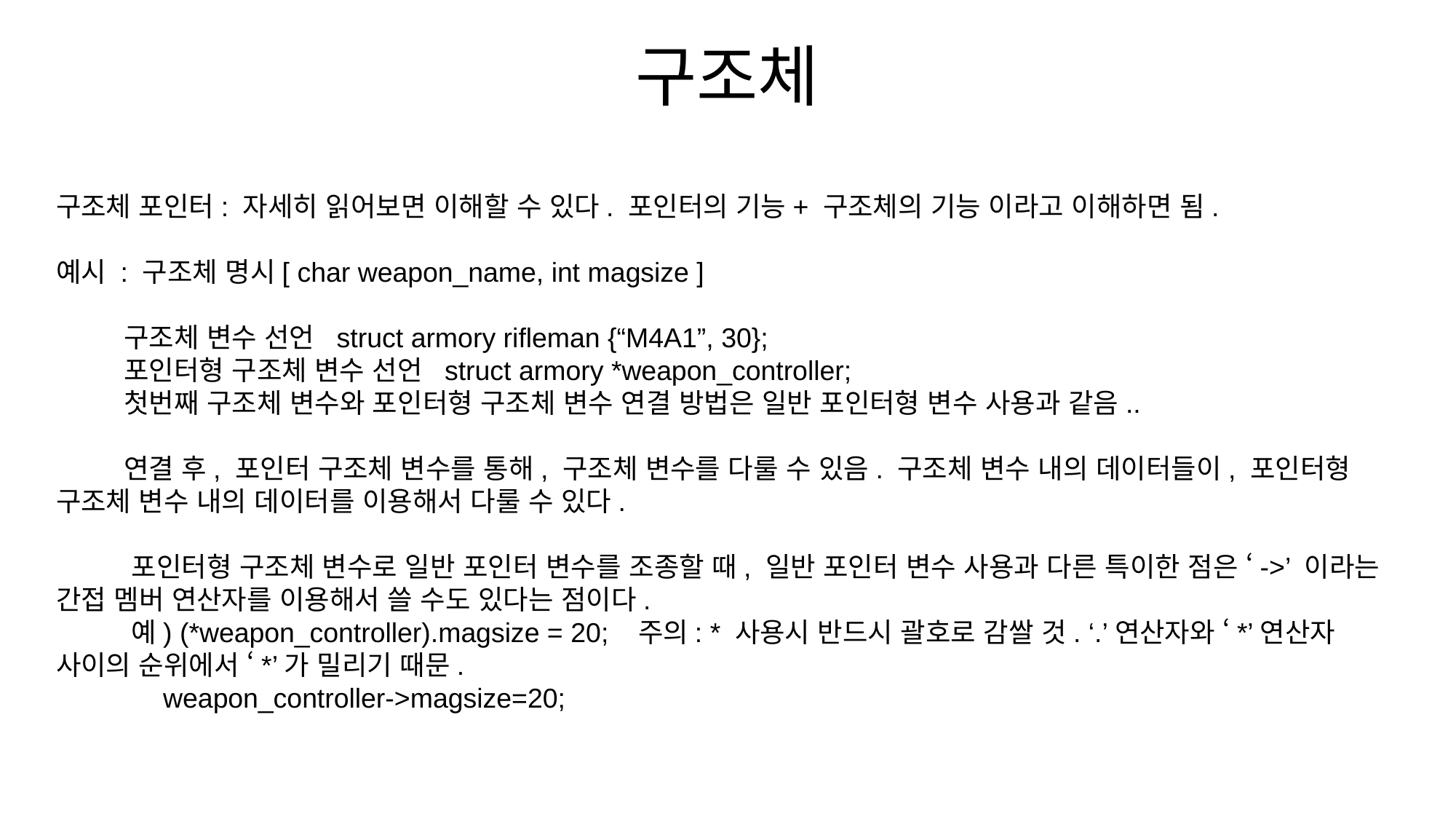

# 구조체
구조체 포인터: 자세히 읽어보면 이해할 수 있다. 포인터의 기능+ 구조체의 기능 이라고 이해하면 됨.

예시 : 구조체 명시[ char weapon_name, int magsize ]

        구조체 변수 선언  struct armory rifleman {“M4A1”, 30};
        포인터형 구조체 변수 선언  struct armory *weapon_controller;
        첫번째 구조체 변수와 포인터형 구조체 변수 연결 방법은 일반 포인터형 변수 사용과 같음..

        연결 후, 포인터 구조체 변수를 통해, 구조체 변수를 다룰 수 있음. 구조체 변수 내의 데이터들이, 포인터형 구조체 변수 내의 데이터를 이용해서 다룰 수 있다.

         포인터형 구조체 변수로 일반 포인터 변수를 조종할 때, 일반 포인터 변수 사용과 다른 특이한 점은 ‘->’ 이라는 간접 멤버 연산자를 이용해서 쓸 수도 있다는 점이다.
         예) (*weapon_controller).magsize = 20;   주의: * 사용시 반드시 괄호로 감쌀 것. ‘.’연산자와 ‘*’연산자 사이의 순위에서 ‘*’가 밀리기 때문.
              weapon_controller->magsize=20;